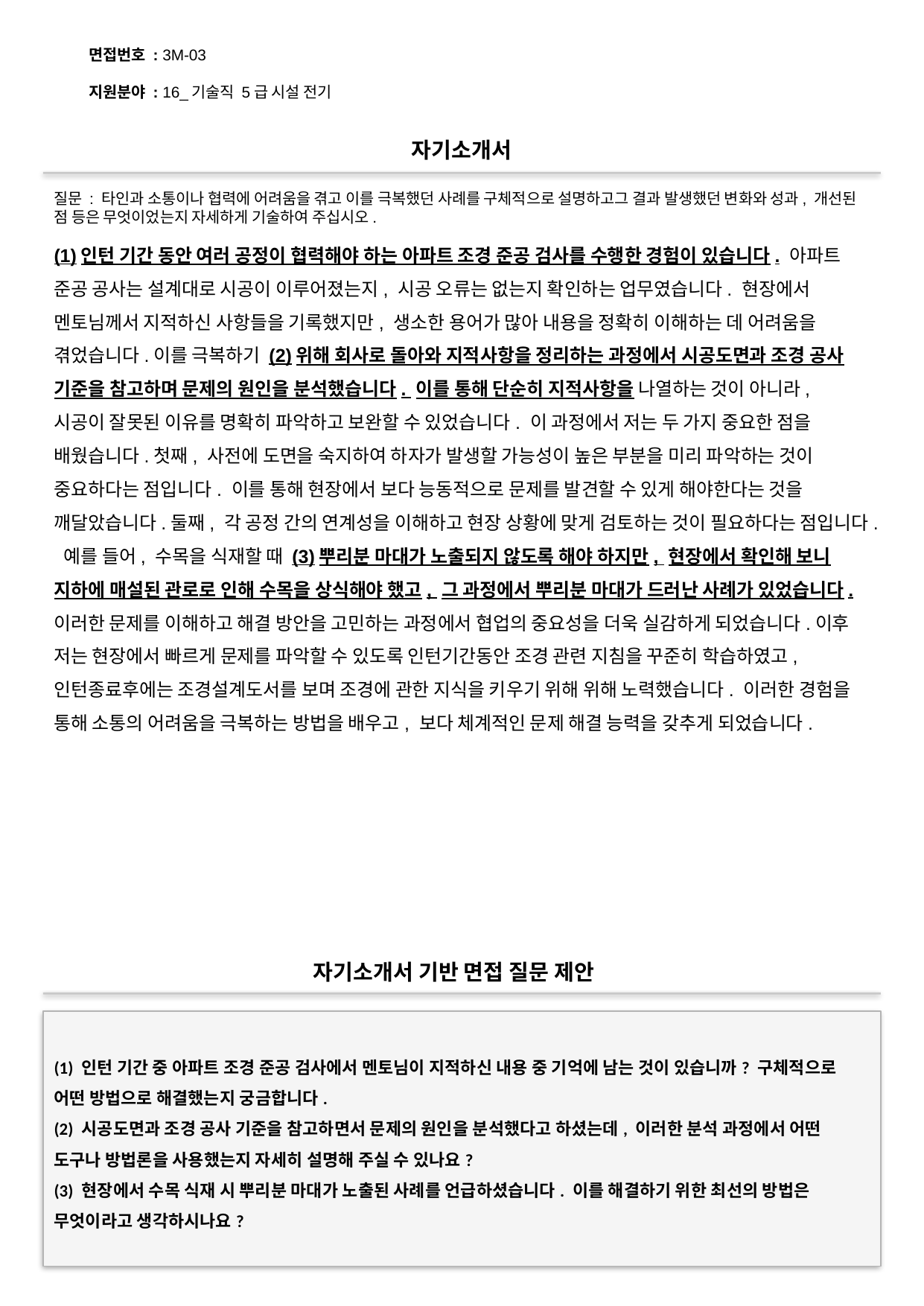

면접번호 : 3M-03

지원분야 : 16_기술직 5급 시설 전기
#

자기소개서

질문 : 타인과 소통이나 협력에 어려움을 겪고 이를 극복했던 사례를 구체적으로 설명하고그 결과 발생했던 변화와 성과, 개선된 점 등은 무엇이었는지 자세하게 기술하여 주십시오.

(1)인턴 기간 동안 여러 공정이 협력해야 하는 아파트 조경 준공 검사를 수행한 경험이 있습니다. 아파트 준공 공사는 설계대로 시공이 이루어졌는지, 시공 오류는 없는지 확인하는 업무였습니다. 현장에서 멘토님께서 지적하신 사항들을 기록했지만, 생소한 용어가 많아 내용을 정확히 이해하는 데 어려움을 겪었습니다.이를 극복하기 (2)위해 회사로 돌아와 지적사항을 정리하는 과정에서 시공도면과 조경 공사 기준을 참고하며 문제의 원인을 분석했습니다. 이를 통해 단순히 지적사항을 나열하는 것이 아니라, 시공이 잘못된 이유를 명확히 파악하고 보완할 수 있었습니다. 이 과정에서 저는 두 가지 중요한 점을 배웠습니다.첫째, 사전에 도면을 숙지하여 하자가 발생할 가능성이 높은 부분을 미리 파악하는 것이 중요하다는 점입니다. 이를 통해 현장에서 보다 능동적으로 문제를 발견할 수 있게 해야한다는 것을 깨달았습니다.둘째, 각 공정 간의 연계성을 이해하고 현장 상황에 맞게 검토하는 것이 필요하다는 점입니다. 예를 들어, 수목을 식재할 때 (3)뿌리분 마대가 노출되지 않도록 해야 하지만, 현장에서 확인해 보니 지하에 매설된 관로로 인해 수목을 상식해야 했고, 그 과정에서 뿌리분 마대가 드러난 사례가 있었습니다. 이러한 문제를 이해하고 해결 방안을 고민하는 과정에서 협업의 중요성을 더욱 실감하게 되었습니다.이후 저는 현장에서 빠르게 문제를 파악할 수 있도록 인턴기간동안 조경 관련 지침을 꾸준히 학습하였고, 인턴종료후에는 조경설계도서를 보며 조경에 관한 지식을 키우기 위해 위해 노력했습니다. 이러한 경험을 통해 소통의 어려움을 극복하는 방법을 배우고, 보다 체계적인 문제 해결 능력을 갖추게 되었습니다.

자기소개서 기반 면접 질문 제안

(1) 인턴 기간 중 아파트 조경 준공 검사에서 멘토님이 지적하신 내용 중 기억에 남는 것이 있습니까? 구체적으로 어떤 방법으로 해결했는지 궁금합니다.
(2) 시공도면과 조경 공사 기준을 참고하면서 문제의 원인을 분석했다고 하셨는데, 이러한 분석 과정에서 어떤 도구나 방법론을 사용했는지 자세히 설명해 주실 수 있나요?
(3) 현장에서 수목 식재 시 뿌리분 마대가 노출된 사례를 언급하셨습니다. 이를 해결하기 위한 최선의 방법은 무엇이라고 생각하시나요?